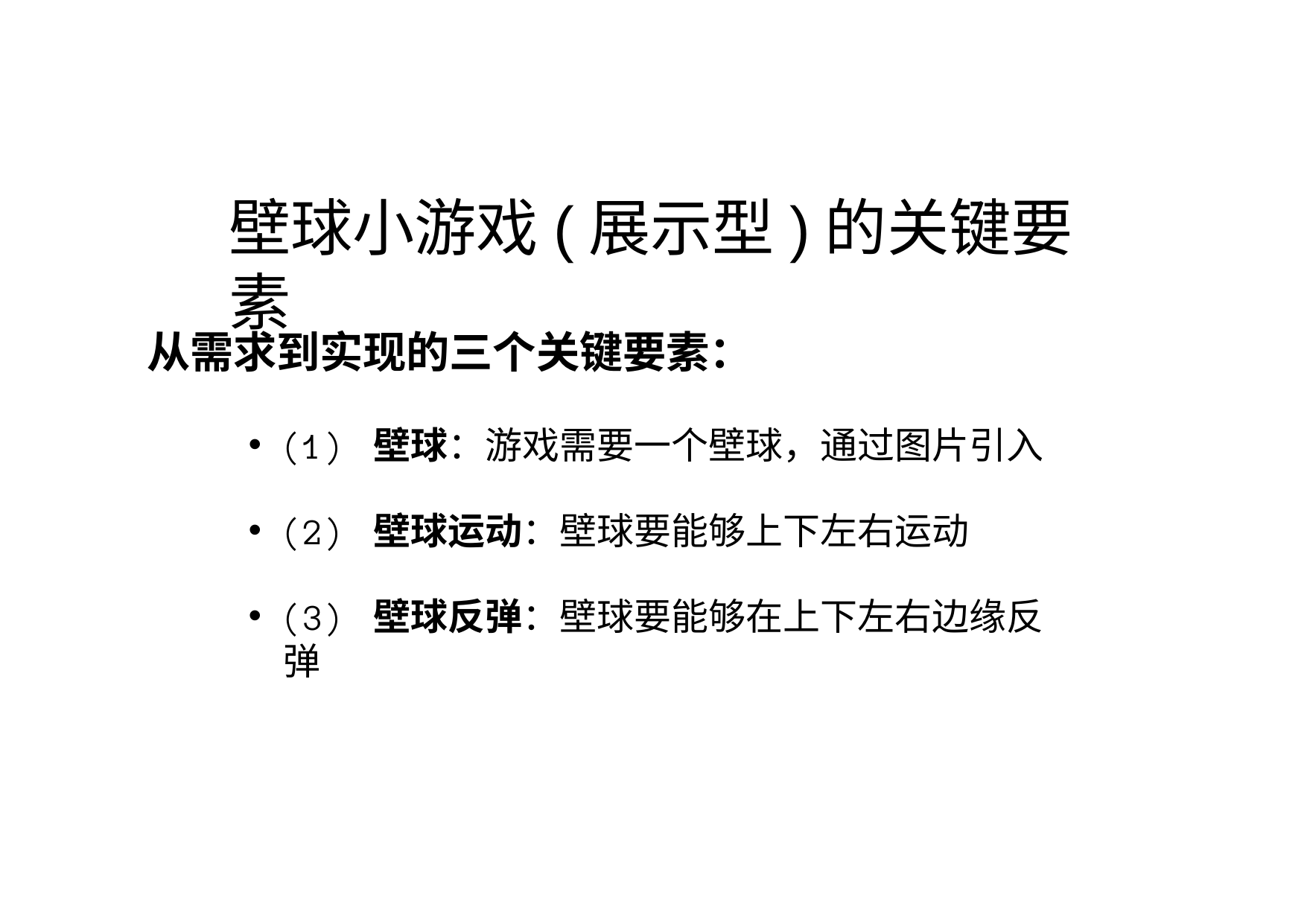

# 壁球小游戏(展示型)的关键要素
从需求到实现的三个关键要素：

(1) 壁球：游戏需要一个壁球，通过图片引入
(2) 壁球运动：壁球要能够上下左右运动
(3) 壁球反弹：壁球要能够在上下左右边缘反弹